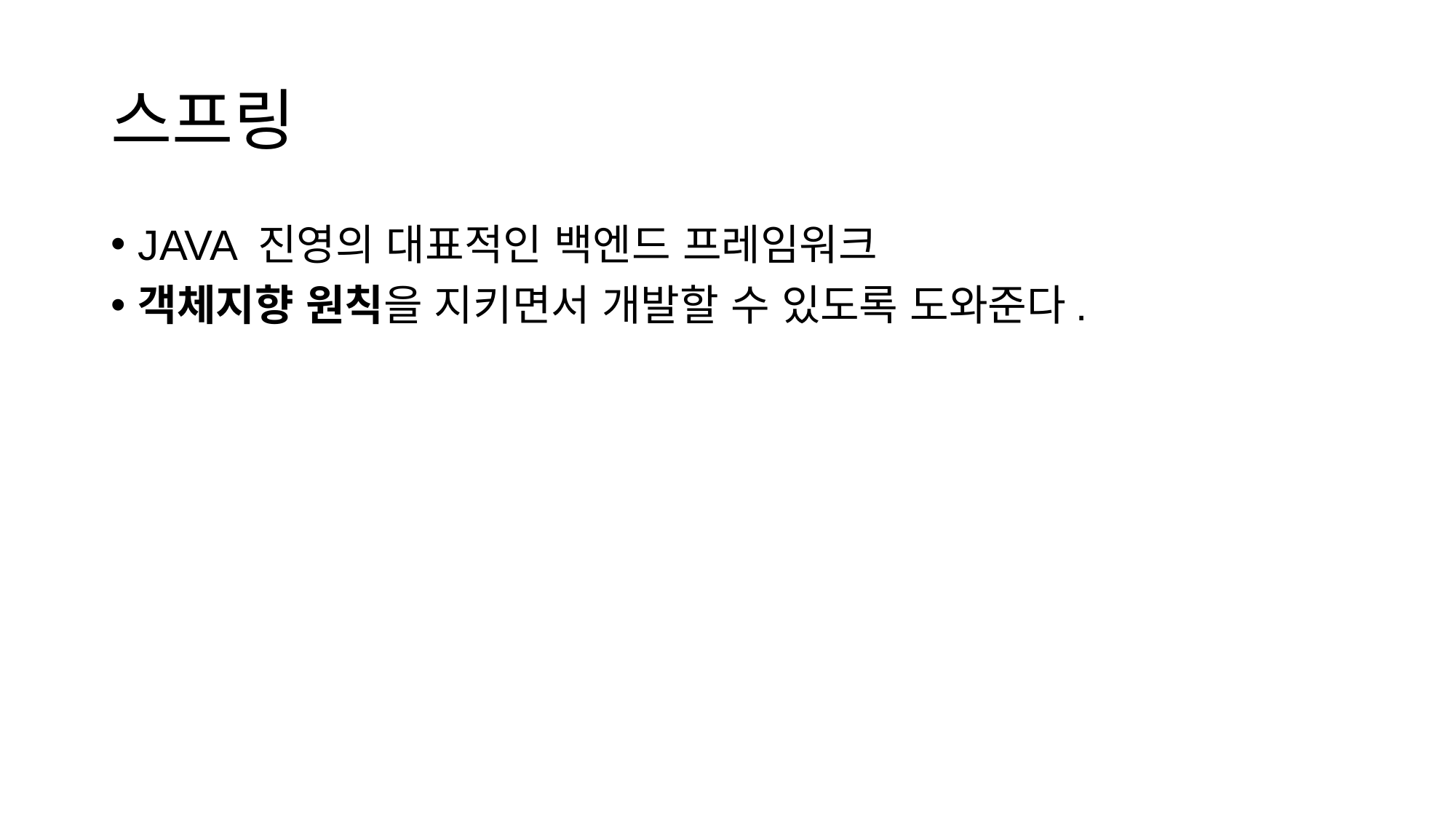

# 스프링
JAVA 진영의 대표적인 백엔드 프레임워크
객체지향 원칙을 지키면서 개발할 수 있도록 도와준다.